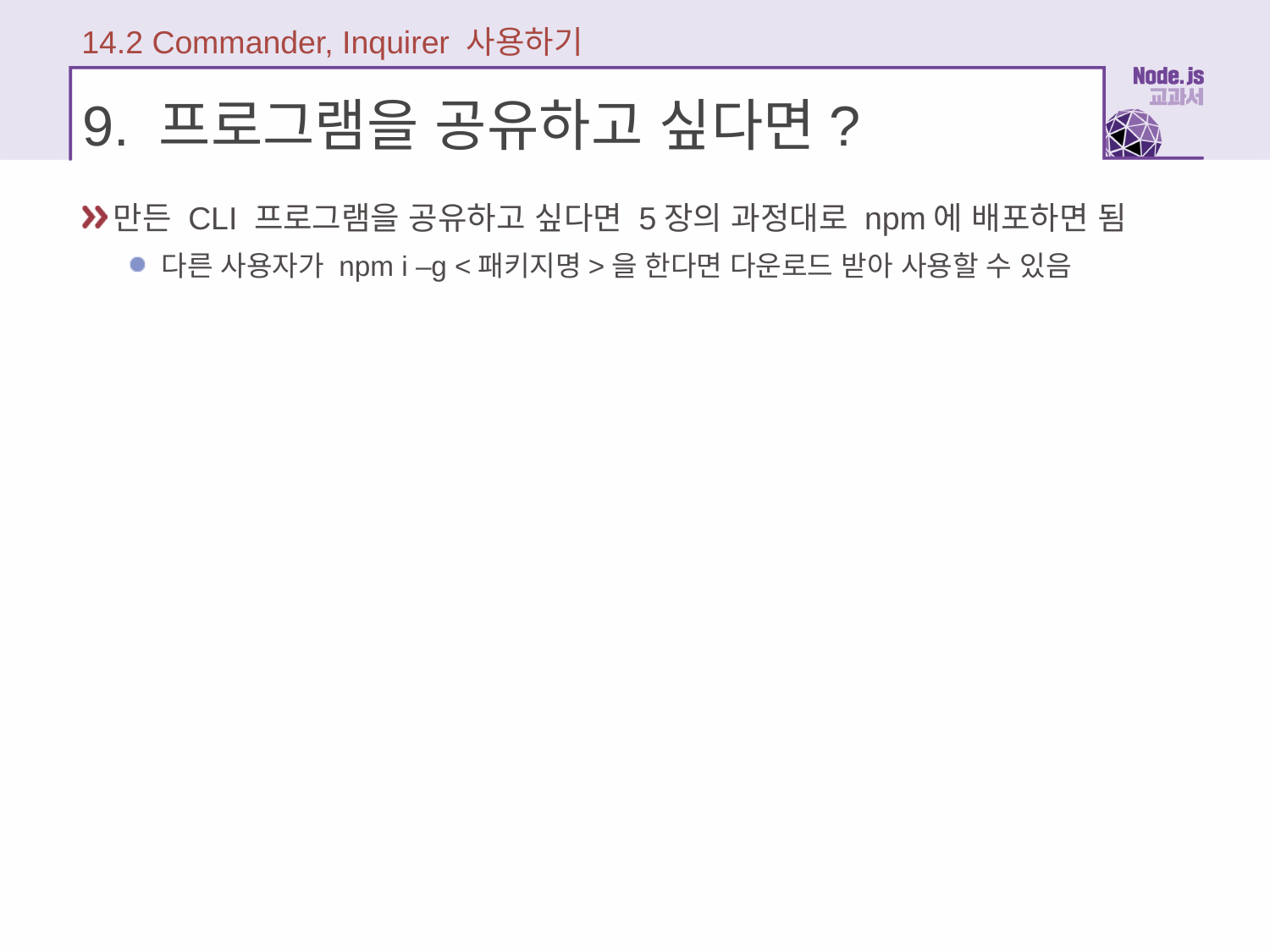

14.2 Commander, Inquirer 사용하기
# 9. 프로그램을 공유하고 싶다면?
만든 CLI 프로그램을 공유하고 싶다면 5장의 과정대로 npm에 배포하면 됨
다른 사용자가 npm i –g <패키지명>을 한다면 다운로드 받아 사용할 수 있음